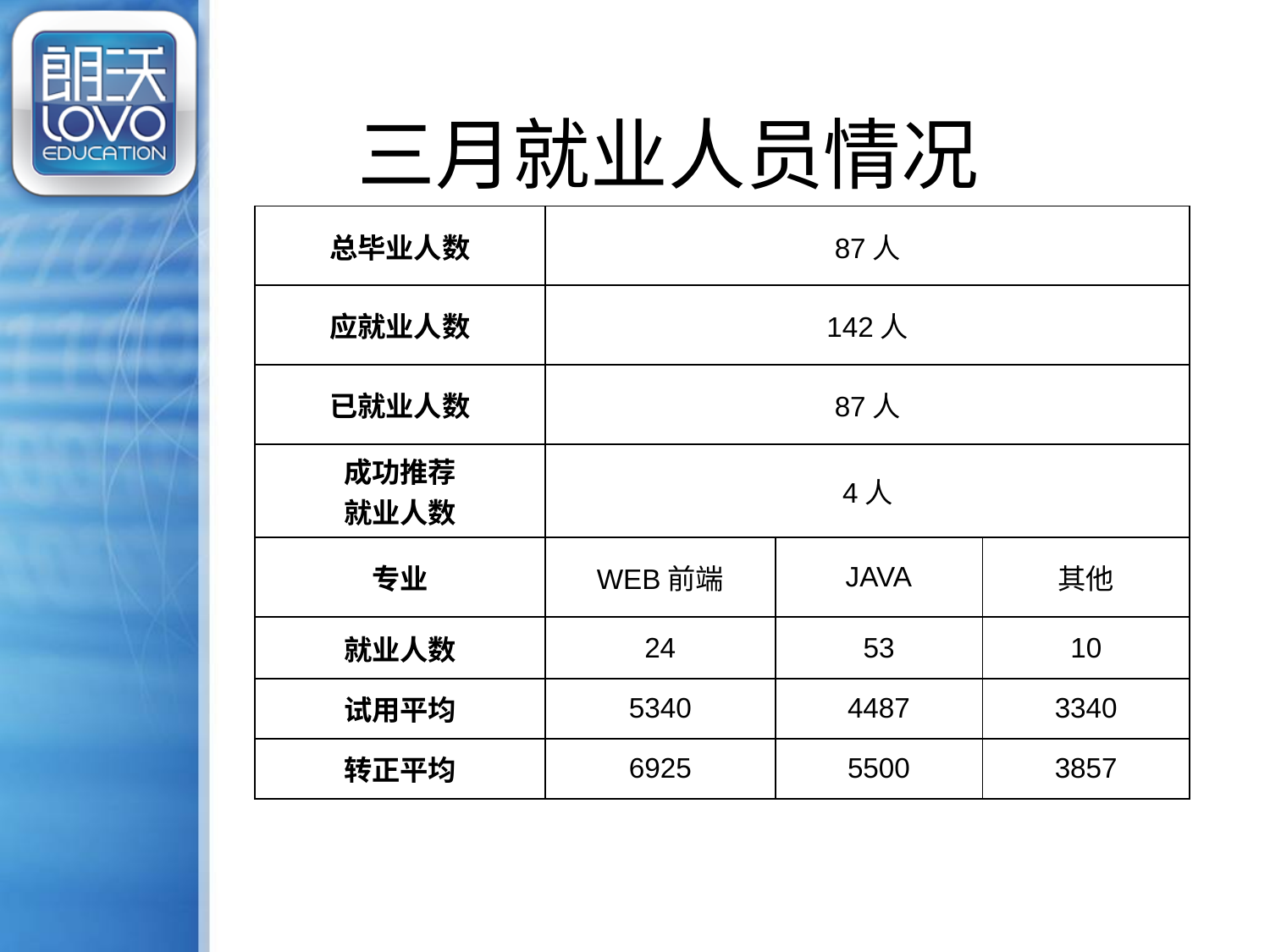

三月就业人员情况
| 总毕业人数 | 87人 |  |  |
| --- | --- | --- | --- |
| 应就业人数 | 142人 |  |  |
| 已就业人数 | 87人 |  |  |
| 成功推荐 就业人数 | 4人 |  |  |
| 专业 | WEB前端 | JAVA | 其他 |
| 就业人数 | 24 | 53 | 10 |
| 试用平均 | 5340 | 4487 | 3340 |
| 转正平均 | 6925 | 5500 | 3857 |